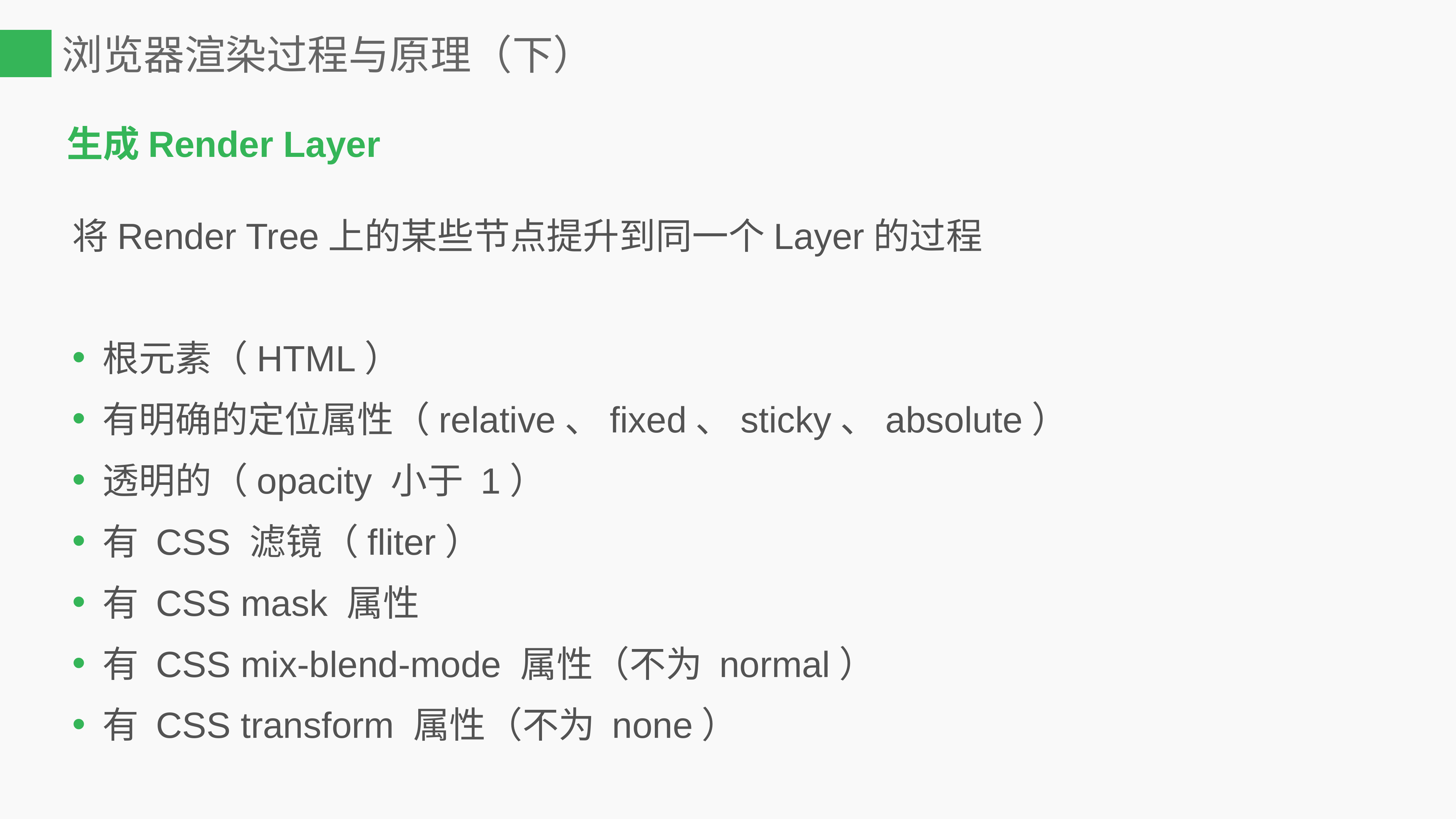

# 浏览器渲染过程与原理（下）
生成Render Layer

将Render Tree上的某些节点提升到同一个Layer的过程

根元素（HTML）
有明确的定位属性（relative、fixed、sticky、absolute）
透明的（opacity 小于 1）
有 CSS 滤镜（fliter）
有 CSS mask 属性
有 CSS mix-blend-mode 属性（不为 normal）
有 CSS transform 属性（不为 none）